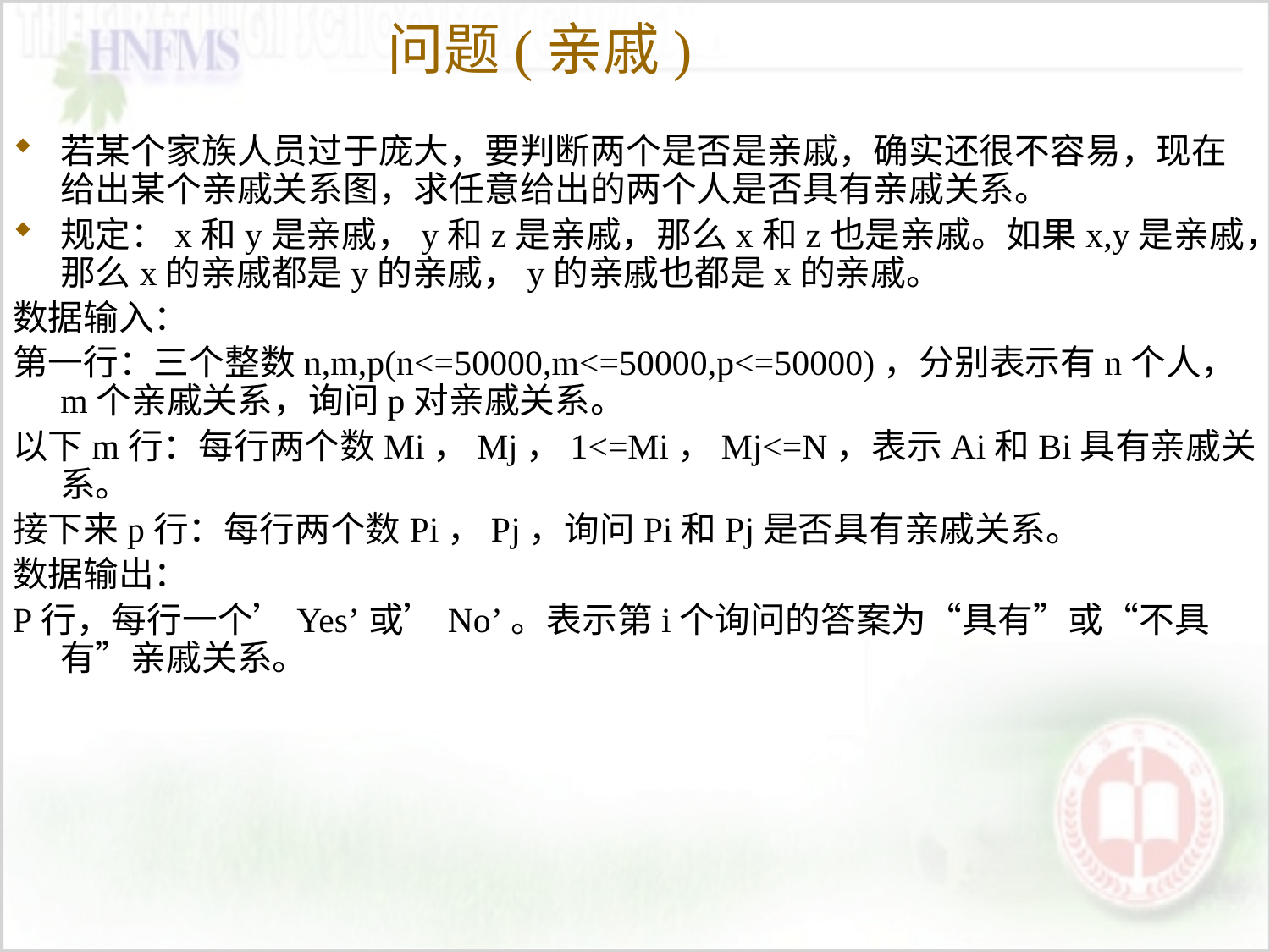

# 问题(亲戚)
若某个家族人员过于庞大，要判断两个是否是亲戚，确实还很不容易，现在给出某个亲戚关系图，求任意给出的两个人是否具有亲戚关系。
规定：x和y是亲戚，y和z是亲戚，那么x和z也是亲戚。如果x,y是亲戚，那么x的亲戚都是y的亲戚，y的亲戚也都是x的亲戚。
数据输入：
第一行：三个整数n,m,p(n<=50000,m<=50000,p<=50000)，分别表示有n个人，m个亲戚关系，询问p对亲戚关系。
以下m行：每行两个数Mi，Mj，1<=Mi，Mj<=N，表示Ai和Bi具有亲戚关系。
接下来p行：每行两个数Pi，Pj，询问Pi和Pj是否具有亲戚关系。
数据输出：
P行，每行一个’Yes’或’No’。表示第i个询问的答案为“具有”或“不具有”亲戚关系。